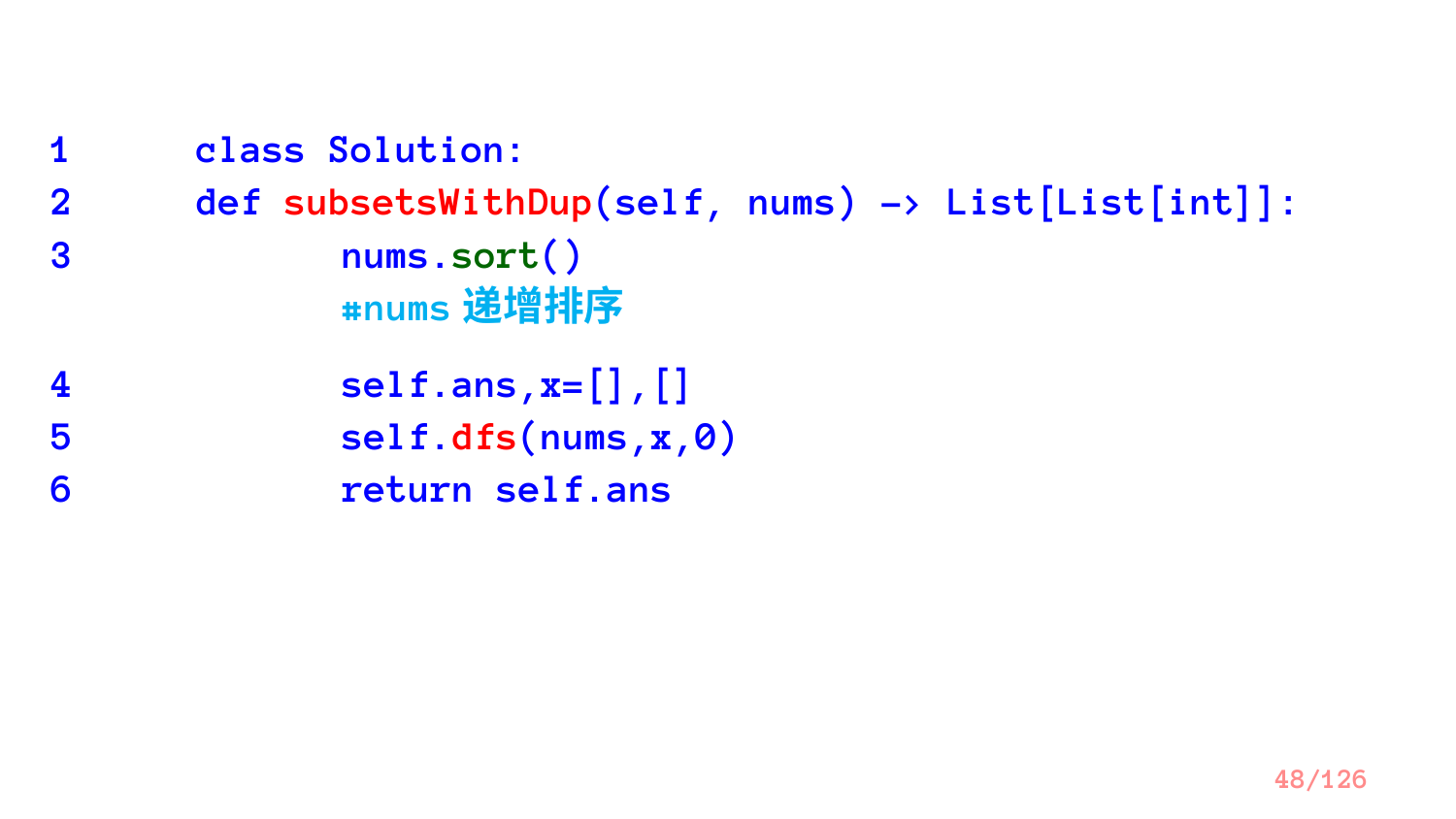

1	class Solution:
2   	def subsetsWithDup(self, nums) -> List[List[int]]:
3    		nums.sort()								#nums递增排序
4    		self.ans,x=[],[]
5      	self.dfs(nums,x,0)
6      	return self.ans
48/126